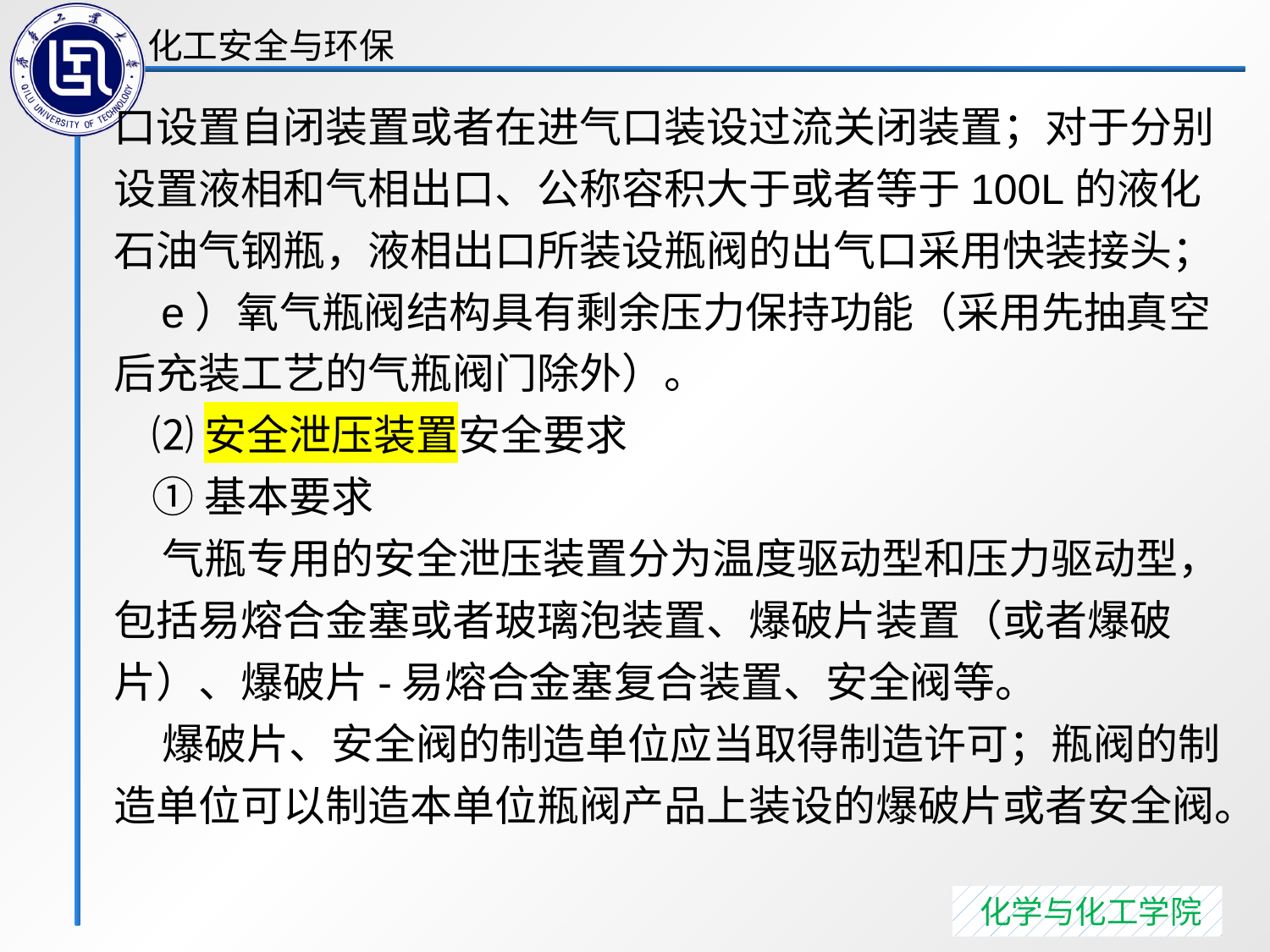

口设置自闭装置或者在进气口装设过流关闭装置；对于分别设置液相和气相出口、公称容积大于或者等于100L的液化石油气钢瓶，液相出口所装设瓶阀的出气口采用快装接头；
    e）氧气瓶阀结构具有剩余压力保持功能（采用先抽真空后充装工艺的气瓶阀门除外）。
    ⑵安全泄压装置安全要求
    ①基本要求
    气瓶专用的安全泄压装置分为温度驱动型和压力驱动型，包括易熔合金塞或者玻璃泡装置、爆破片装置（或者爆破片）、爆破片-易熔合金塞复合装置、安全阀等。
    爆破片、安全阀的制造单位应当取得制造许可；瓶阀的制造单位可以制造本单位瓶阀产品上装设的爆破片或者安全阀。